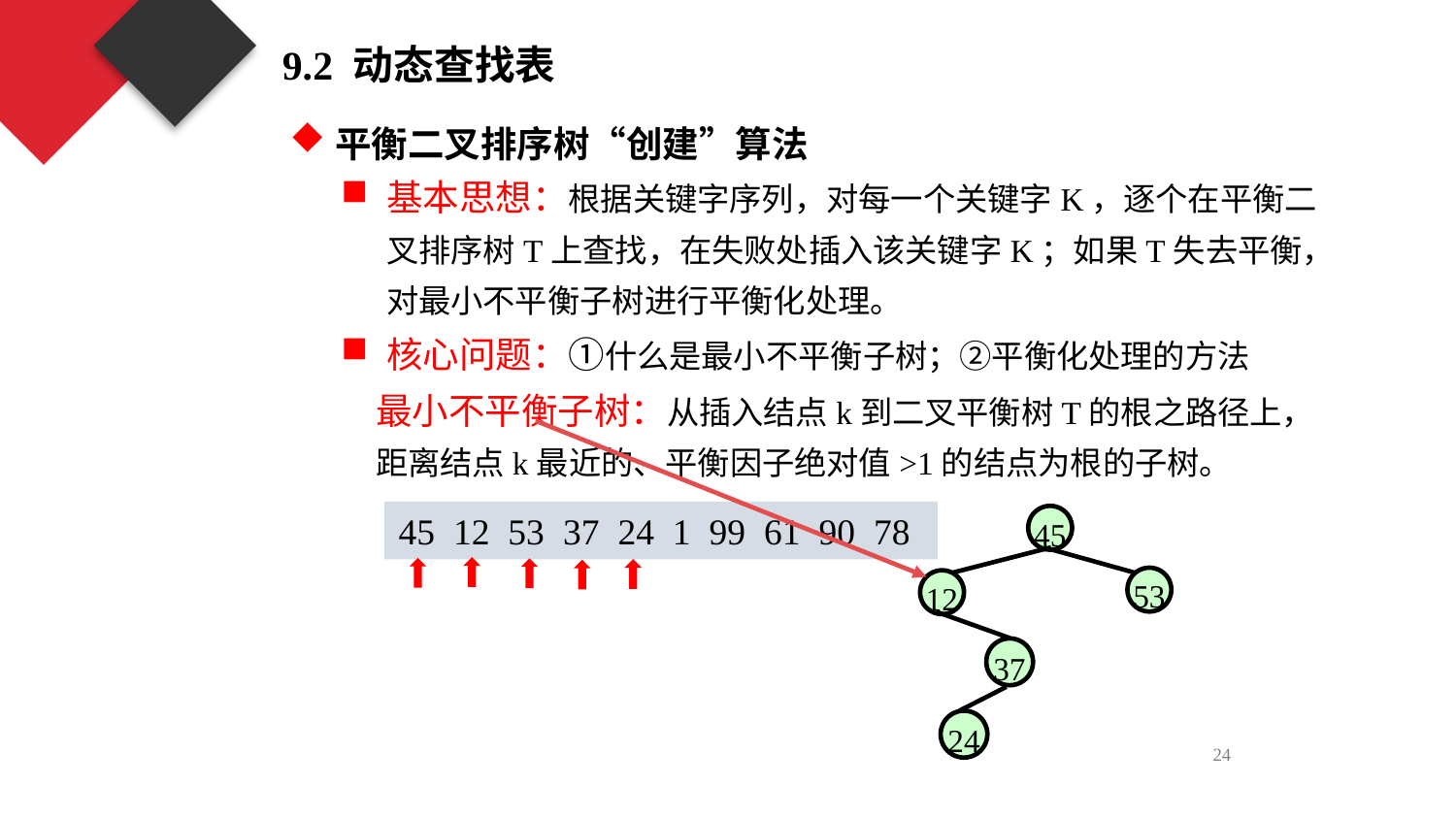

9.2 动态查找表
平衡二叉排序树“创建”算法
基本思想：根据关键字序列，对每一个关键字K，逐个在平衡二叉排序树T上查找，在失败处插入该关键字K；如果T失去平衡，对最小不平衡子树进行平衡化处理。
核心问题：①什么是最小不平衡子树；②平衡化处理的方法
最小不平衡子树：从插入结点k到二叉平衡树T的根之路径上，
距离结点k最近的、平衡因子绝对值>1的结点为根的子树。
45  12  53  37  24  1  99  61  90  78
45

53
12

37

24
24